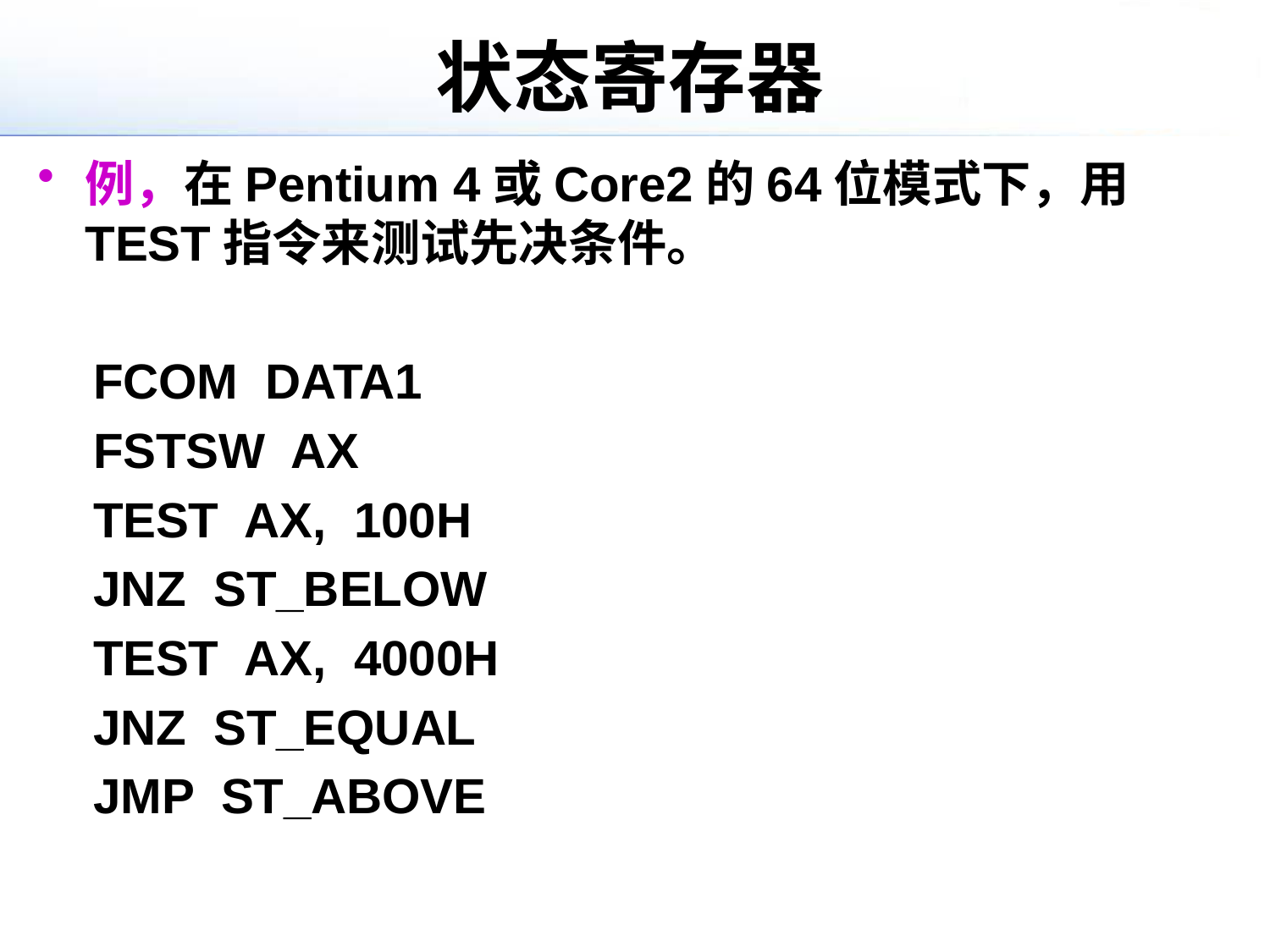

# 状态寄存器
例，在Pentium 4或Core2的64位模式下，用TEST指令来测试先决条件。

FCOM  DATA1
FSTSW  AX
TEST  AX,  100H
JNZ  ST_BELOW
TEST  AX,  4000H
JNZ  ST_EQUAL
JMP  ST_ABOVE